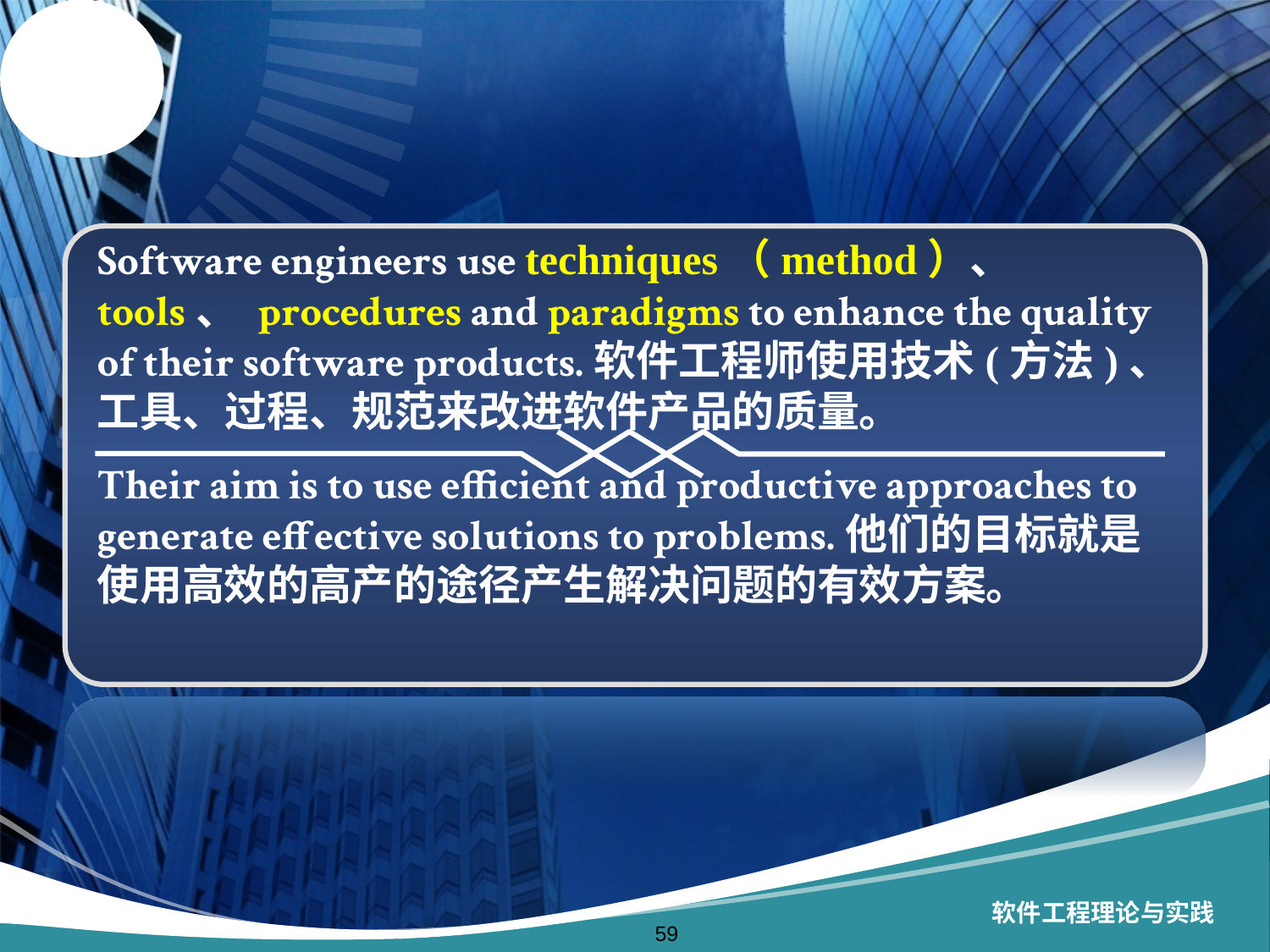

#

Software engineers use techniques（method）、 tools、 procedures and paradigms to enhance the quality of their software products.软件工程师使用技术(方法)、工具、过程、规范来改进软件产品的质量。
Their aim is to use efficient and productive approaches to generate effective solutions to problems.他们的目标就是使用高效的高产的途径产生解决问题的有效方案。

软件工程理论与实践
59